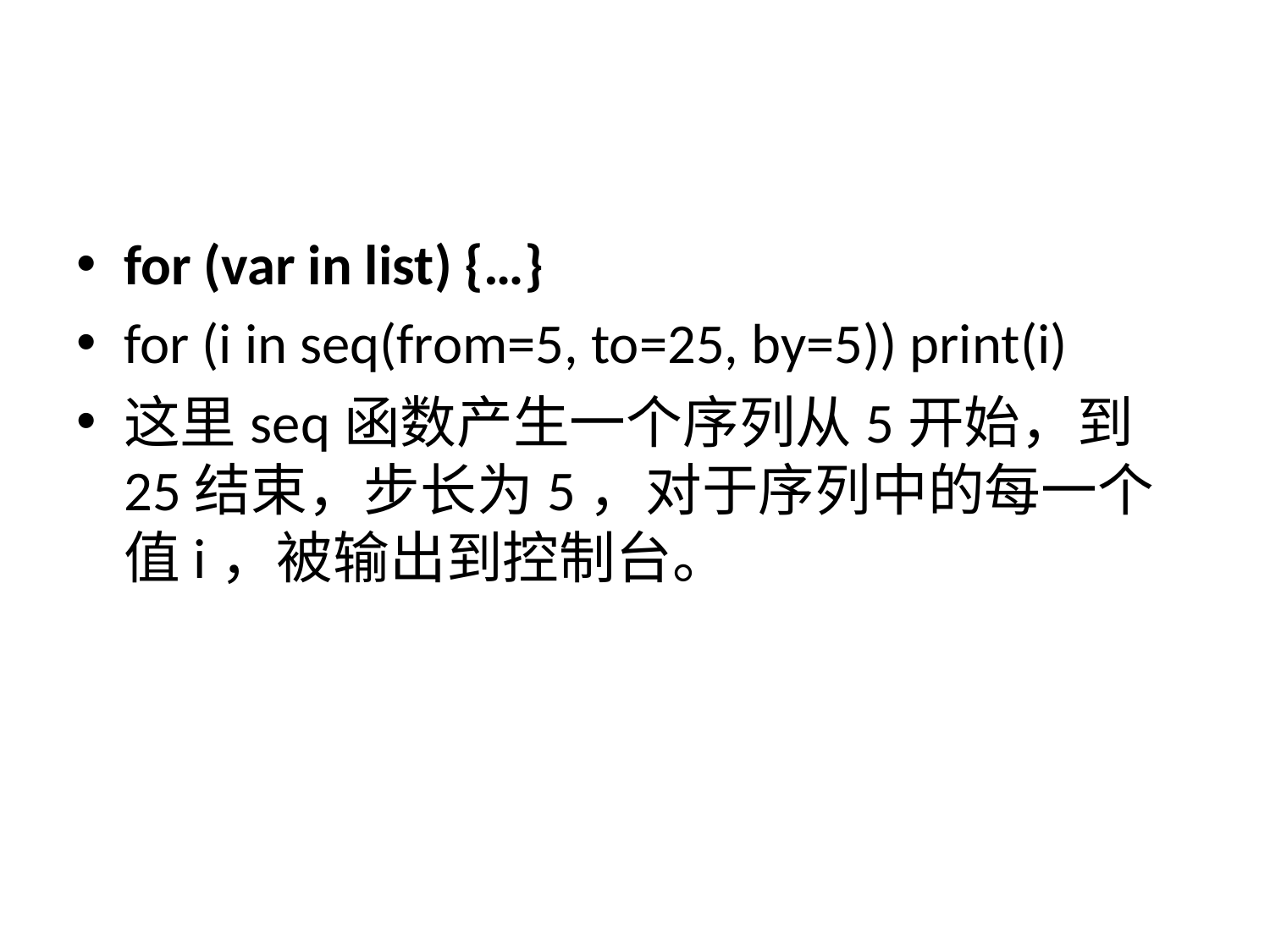

#
for (var in list) {…}
for (i in seq(from=5, to=25, by=5)) print(i)
这里seq函数产生一个序列从5开始，到25结束，步长为5，对于序列中的每一个值i，被输出到控制台。